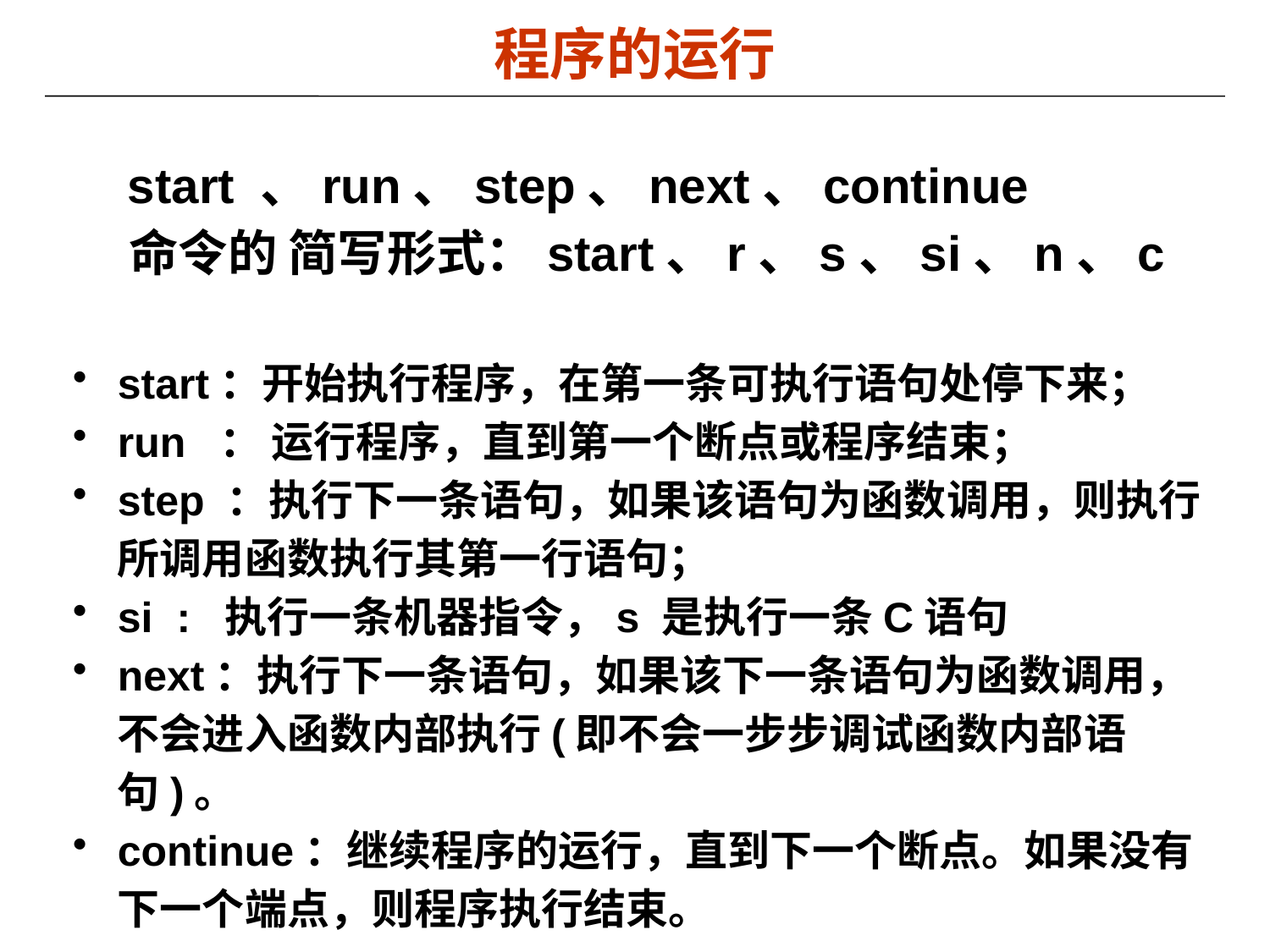

程序的运行
    start 、run、step、next、continue
    命令的 简写形式：start、r、s、si、n、c

start：开始执行程序，在第一条可执行语句处停下来；
run  ： 运行程序，直到第一个断点或程序结束；
step ：执行下一条语句，如果该语句为函数调用，则执行所调用函数执行其第一行语句；
si  :  执行一条机器指令，s 是执行一条C语句
next：执行下一条语句，如果该下一条语句为函数调用，不会进入函数内部执行(即不会一步步调试函数内部语句)。
continue：继续程序的运行，直到下一个断点。如果没有下一个端点，则程序执行结束。